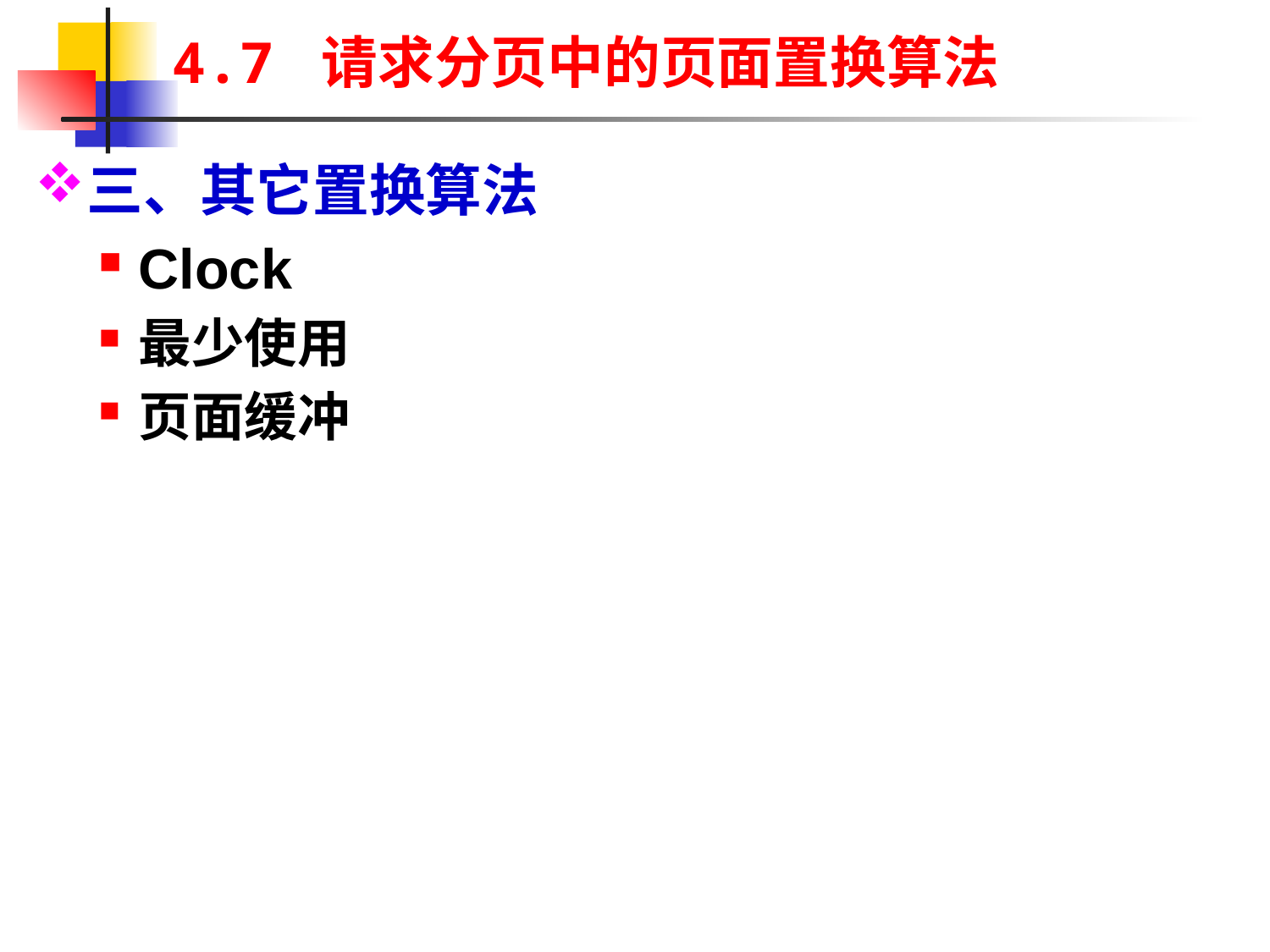

# 4.7 请求分页中的页面置换算法
三、其它置换算法
Clock
最少使用
页面缓冲